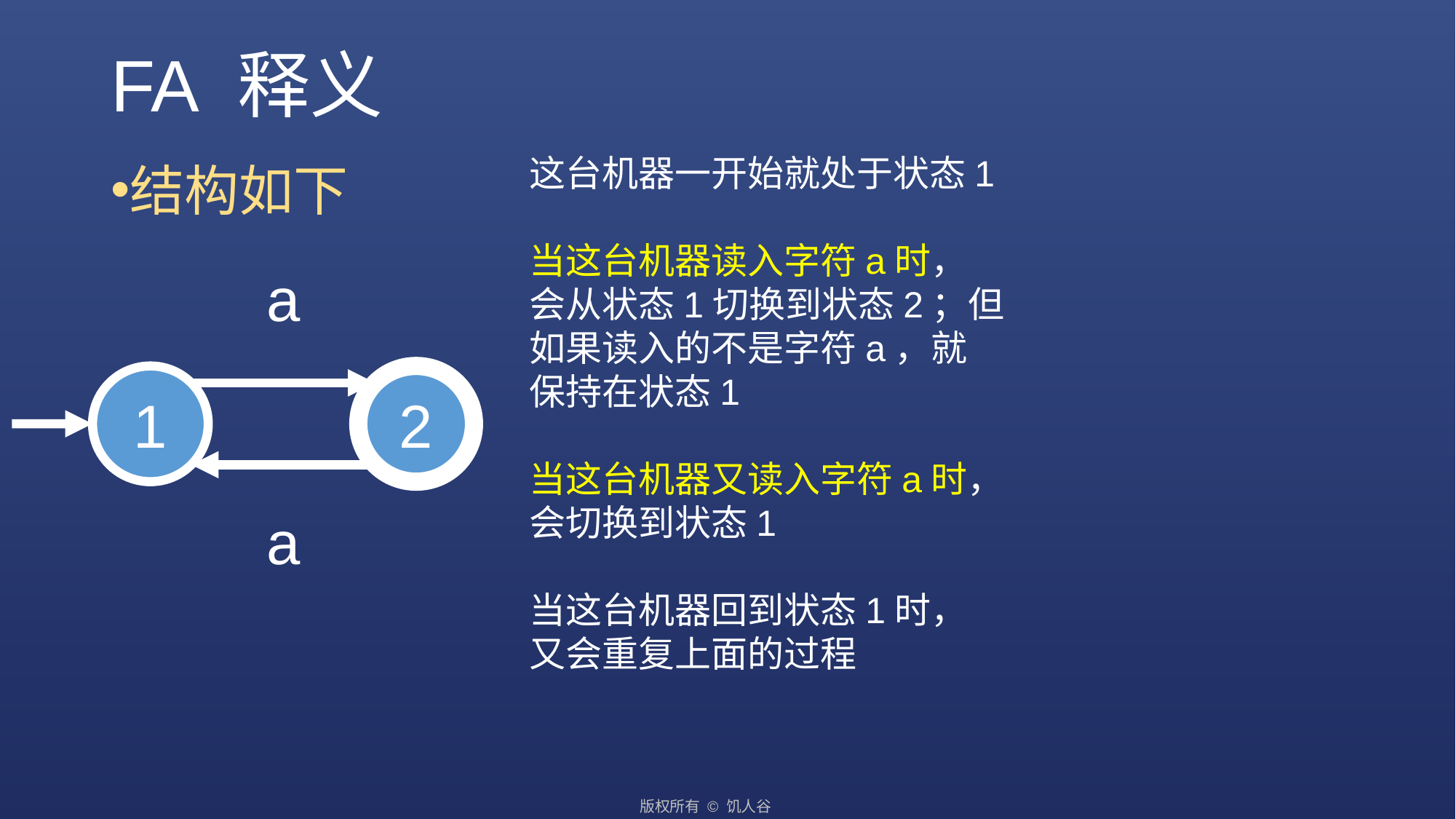

# FA 释义
这台机器一开始就处于状态1

当这台机器读入字符a时，
会从状态1切换到状态2；但
如果读入的不是字符a，就
保持在状态1

当这台机器又读入字符a时，
会切换到状态1

当这台机器回到状态1时，
又会重复上面的过程
结构如下
a
2
1
a